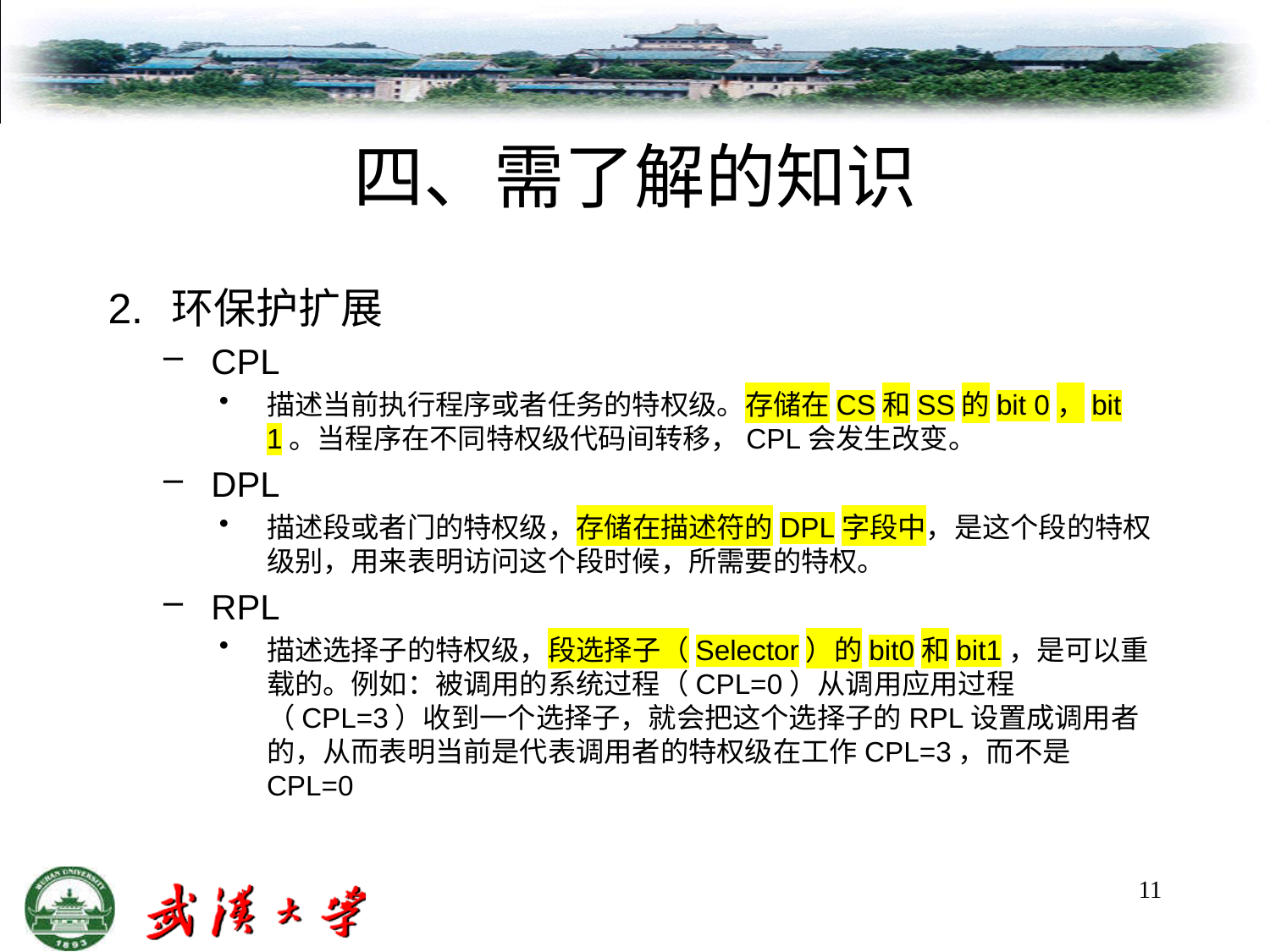

# 四、需了解的知识
环保护扩展
CPL
描述当前执行程序或者任务的特权级。存储在CS和SS的bit 0，bit 1。当程序在不同特权级代码间转移，CPL会发生改变。
DPL
描述段或者门的特权级，存储在描述符的DPL字段中，是这个段的特权级别，用来表明访问这个段时候，所需要的特权。
RPL
描述选择子的特权级，段选择子（Selector）的bit0和bit1，是可以重载的。例如：被调用的系统过程（CPL=0）从调用应用过程（CPL=3）收到一个选择子，就会把这个选择子的RPL设置成调用者的，从而表明当前是代表调用者的特权级在工作CPL=3，而不是CPL=0
11